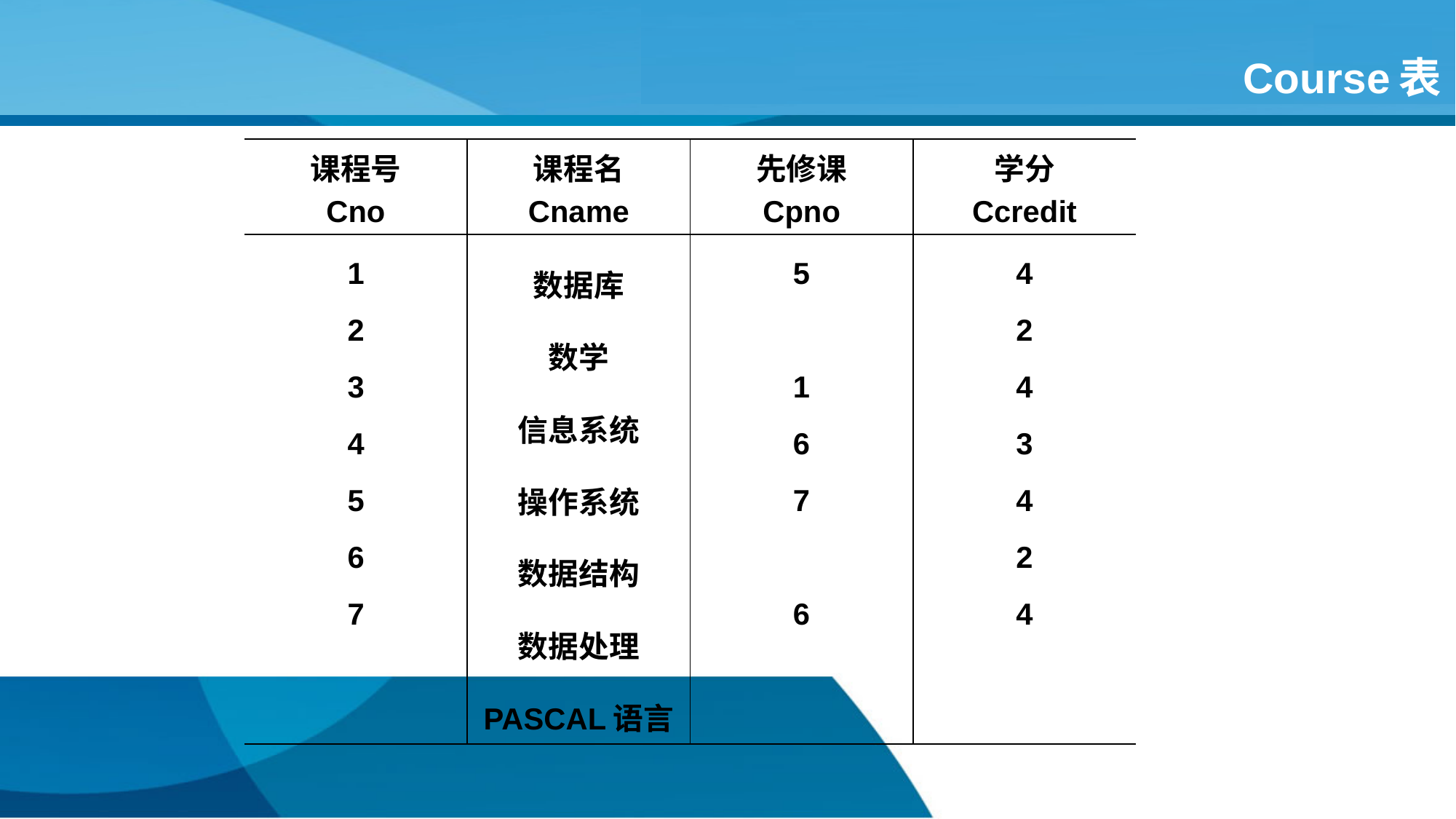

# Course表
| 课程号 Cno | 课程名 Cname | 先修课 Cpno | 学分 Ccredit |
| --- | --- | --- | --- |
| 1 2 3 4 5 6 7 | 数据库 数学 信息系统 操作系统 数据结构 数据处理 PASCAL语言 | 5 1 6 7 6 | 4 2 4 3 4 2 4 |